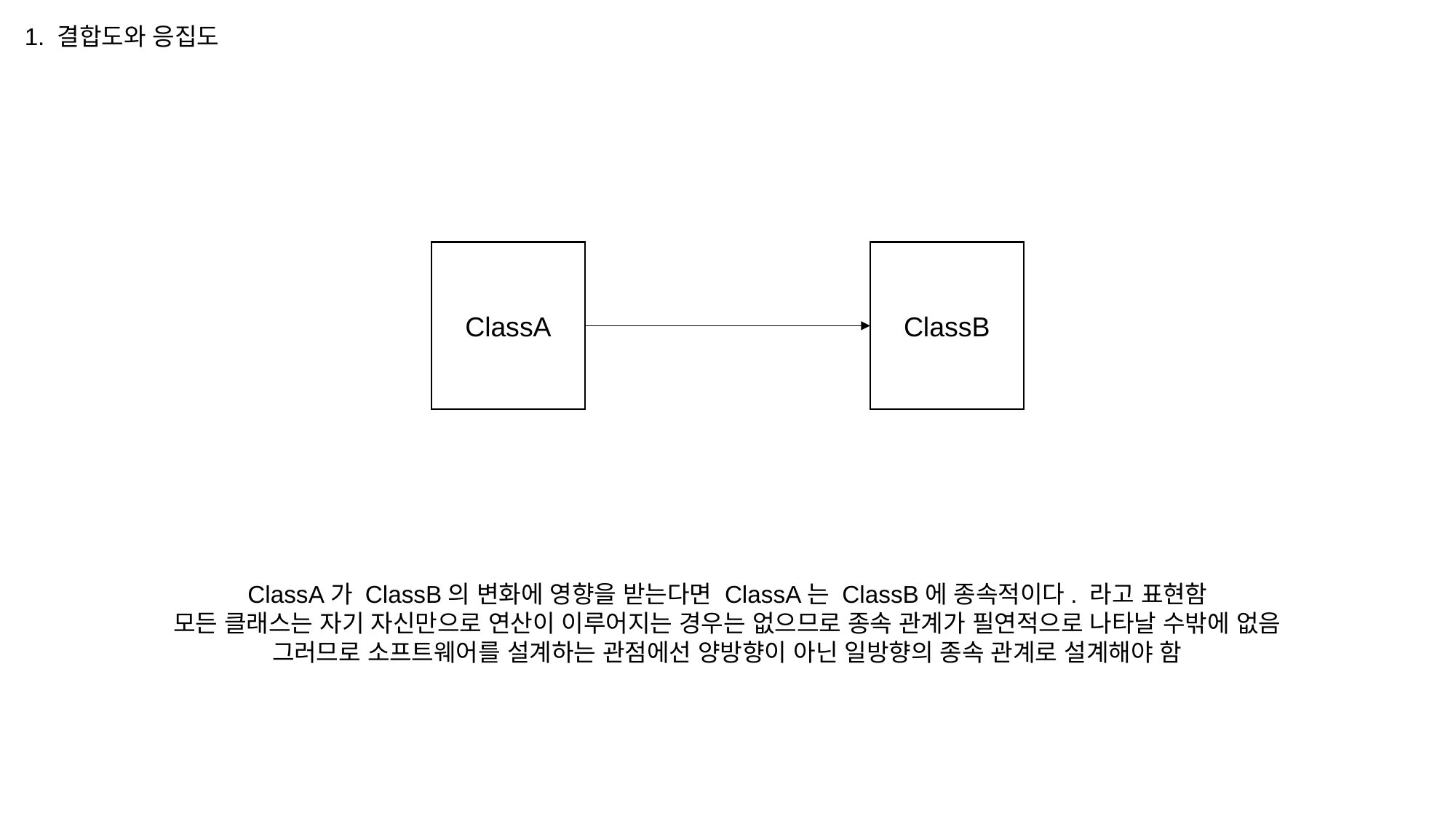

1. 결합도와 응집도
ClassA
ClassB
ClassA가 ClassB의 변화에 영향을 받는다면 ClassA는 ClassB에 종속적이다. 라고 표현함
모든 클래스는 자기 자신만으로 연산이 이루어지는 경우는 없으므로 종속 관계가 필연적으로 나타날 수밖에 없음
그러므로 소프트웨어를 설계하는 관점에선 양방향이 아닌 일방향의 종속 관계로 설계해야 함